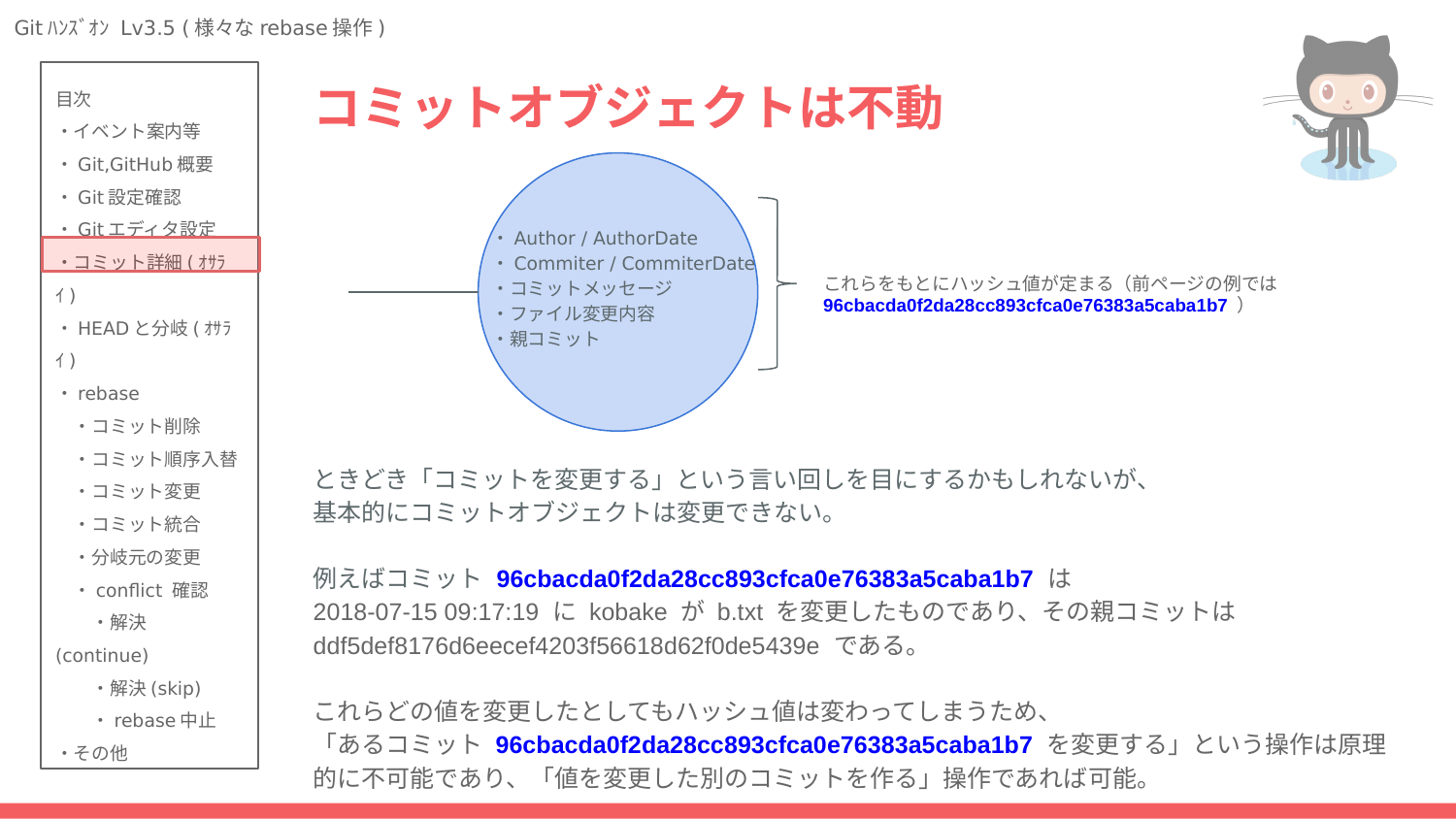

# コミットオブジェクトは不動

・Author / AuthorDate
・Commiter / CommiterDate
・コミットメッセージ
・ファイル変更内容
・親コミット

これらをもとにハッシュ値が定まる（前ページの例では
96cbacda0f2da28cc893cfca0e76383a5caba1b7 ）
ときどき「コミットを変更する」という言い回しを目にするかもしれないが、
基本的にコミットオブジェクトは変更できない。
例えばコミット 96cbacda0f2da28cc893cfca0e76383a5caba1b7 は
2018-07-15 09:17:19 に kobake が b.txt を変更したものであり、その親コミットは
ddf5def8176d6eecef4203f56618d62f0de5439e である。
これらどの値を変更したとしてもハッシュ値は変わってしまうため、
「あるコミット 96cbacda0f2da28cc893cfca0e76383a5caba1b7 を変更する」という操作は原理的に不可能であり、「値を変更した別のコミットを作る」操作であれば可能。